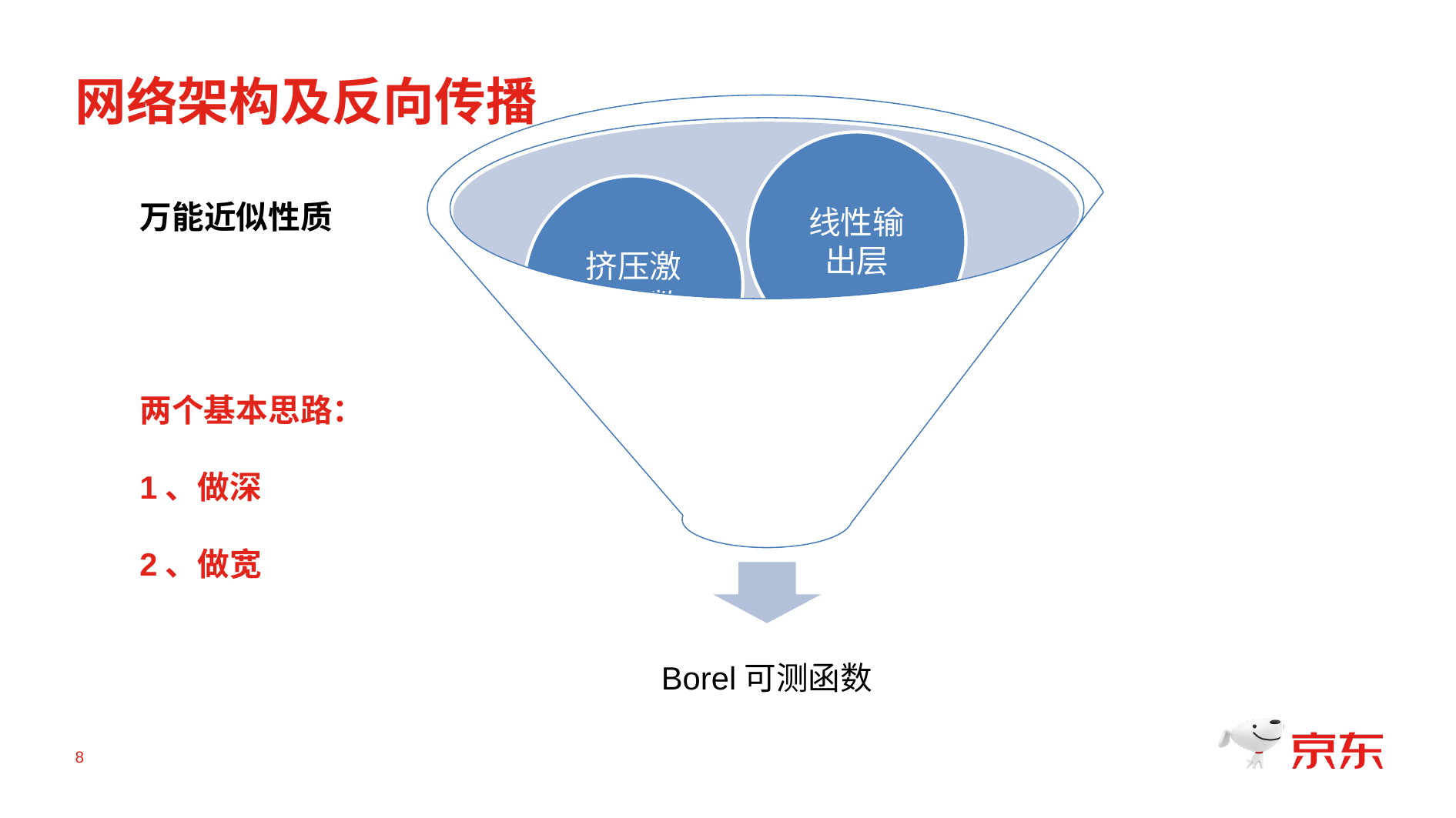

网络架构及反向传播
线性输出层
挤压激活函数
足够多的隐藏单元
Borel可测函数
万能近似性质
两个基本思路：
1、做深
2、做宽
8